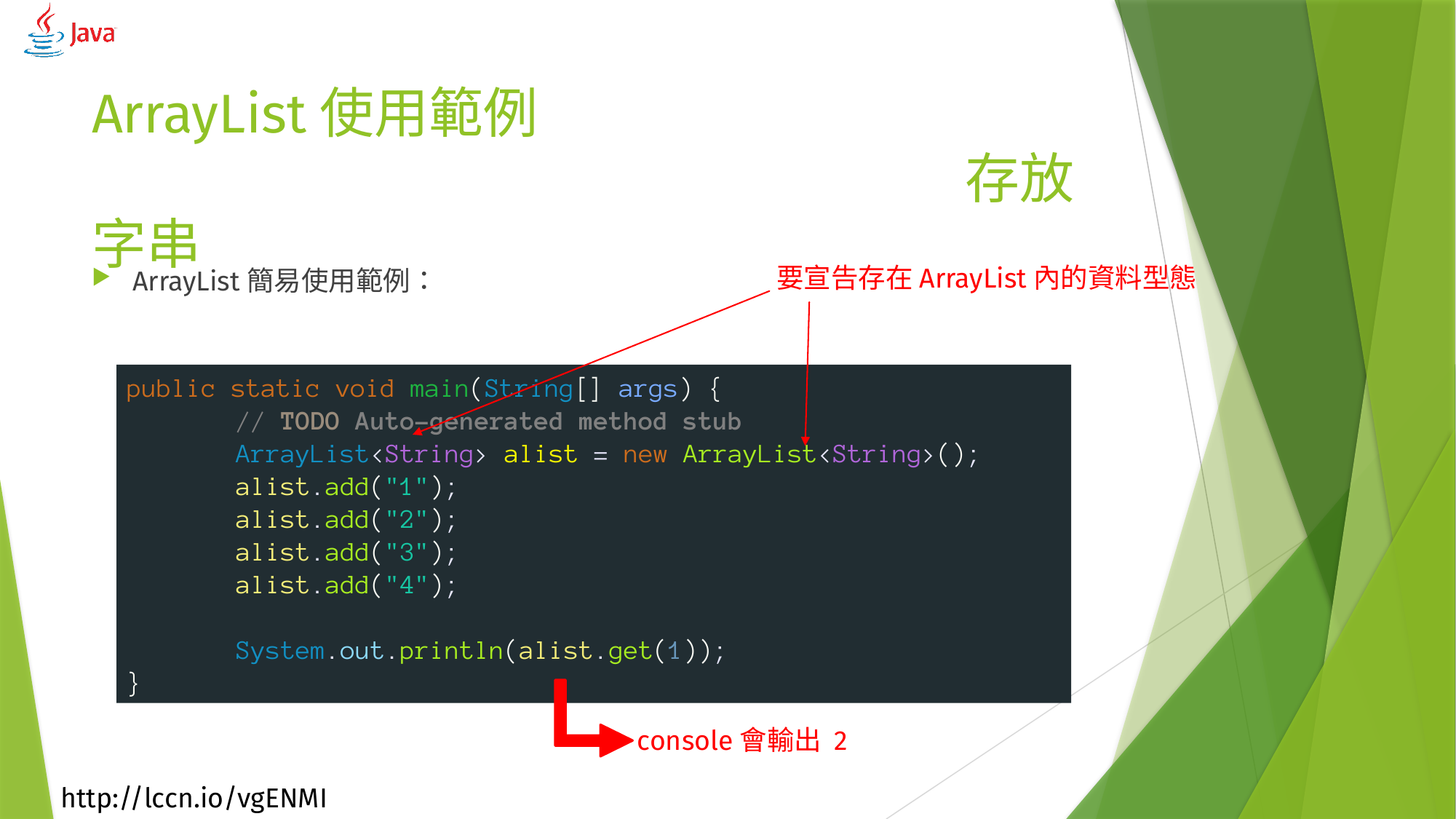

# ArrayList使用範例 存放字串
要宣告存在ArrayList內的資料型態
ArrayList簡易使用範例：
public static void main(String[] args) {
	// TODO Auto-generated method stub
	ArrayList<String> alist = new ArrayList<String>();
	alist.add("1");
	alist.add("2");
	alist.add("3");
	alist.add("4");

	System.out.println(alist.get(1));
}

console會輸出 2